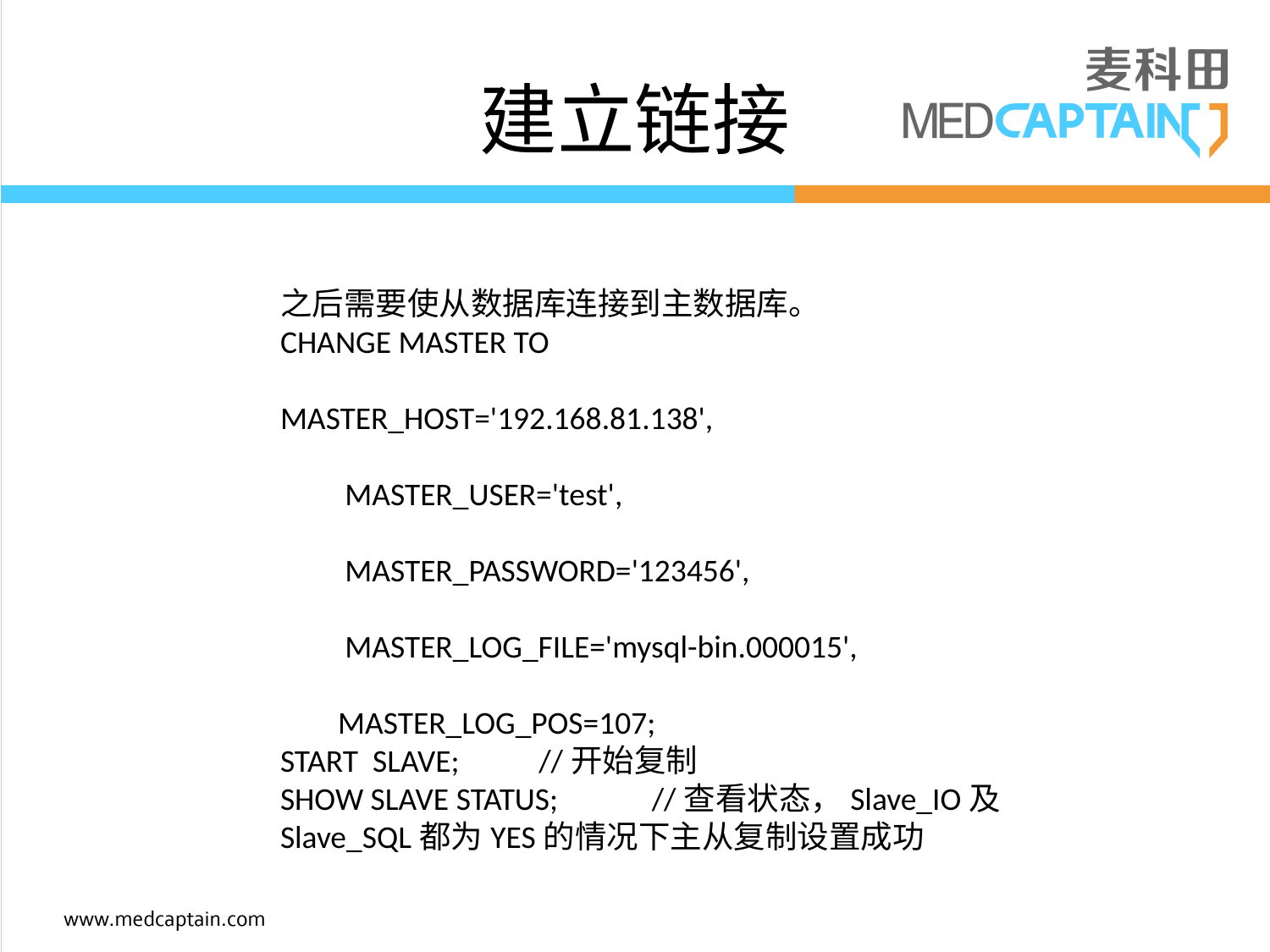

# 建立链接
之后需要使从数据库连接到主数据库。
CHANGE MASTER TO

MASTER_HOST='192.168.81.138',

         MASTER_USER='test',

         MASTER_PASSWORD='123456',

         MASTER_LOG_FILE='mysql-bin.000015',

        MASTER_LOG_POS=107;
START  SLAVE;           //开始复制
SHOW SLAVE STATUS;             //查看状态，Slave_IO及Slave_SQL都为YES的情况下主从复制设置成功